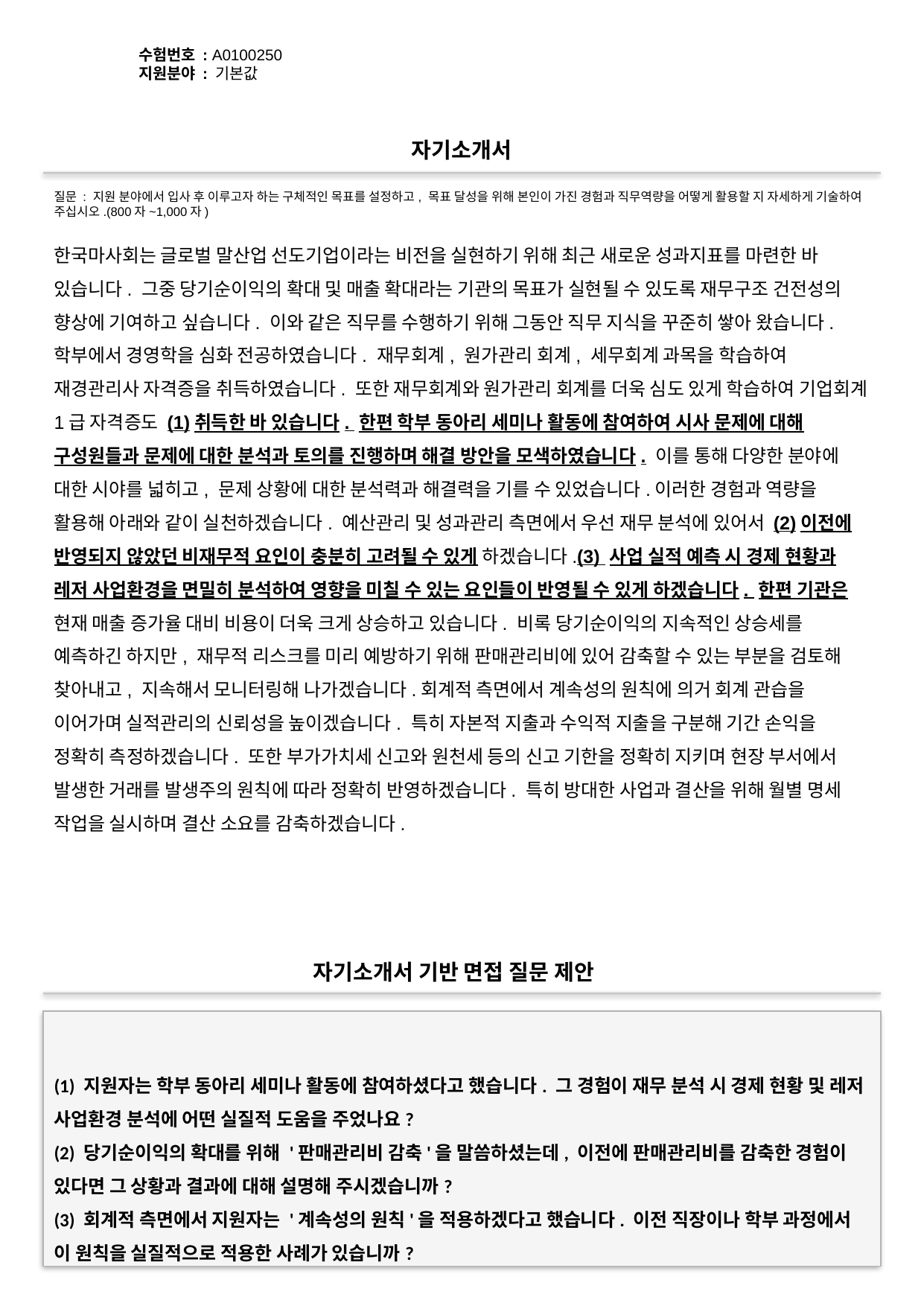

수험번호 : A0100250
지원분야 : 기본값
#

자기소개서

질문 : 지원 분야에서 입사 후 이루고자 하는 구체적인 목표를 설정하고, 목표 달성을 위해 본인이 가진 경험과 직무역량을 어떻게 활용할 지 자세하게 기술하여 주십시오.(800자~1,000자)

한국마사회는 글로벌 말산업 선도기업이라는 비전을 실현하기 위해 최근 새로운 성과지표를 마련한 바 있습니다. 그중 당기순이익의 확대 및 매출 확대라는 기관의 목표가 실현될 수 있도록 재무구조 건전성의 향상에 기여하고 싶습니다. 이와 같은 직무를 수행하기 위해 그동안 직무 지식을 꾸준히 쌓아 왔습니다. 학부에서 경영학을 심화 전공하였습니다. 재무회계, 원가관리 회계, 세무회계 과목을 학습하여 재경관리사 자격증을 취득하였습니다. 또한 재무회계와 원가관리 회계를 더욱 심도 있게 학습하여 기업회계 1급 자격증도 (1)취득한 바 있습니다. 한편 학부 동아리 세미나 활동에 참여하여 시사 문제에 대해 구성원들과 문제에 대한 분석과 토의를 진행하며 해결 방안을 모색하였습니다. 이를 통해 다양한 분야에 대한 시야를 넓히고, 문제 상황에 대한 분석력과 해결력을 기를 수 있었습니다.이러한 경험과 역량을 활용해 아래와 같이 실천하겠습니다. 예산관리 및 성과관리 측면에서 우선 재무 분석에 있어서 (2)이전에 반영되지 않았던 비재무적 요인이 충분히 고려될 수 있게 하겠습니다.(3) 사업 실적 예측 시 경제 현황과 레저 사업환경을 면밀히 분석하여 영향을 미칠 수 있는 요인들이 반영될 수 있게 하겠습니다. 한편 기관은 현재 매출 증가율 대비 비용이 더욱 크게 상승하고 있습니다. 비록 당기순이익의 지속적인 상승세를 예측하긴 하지만, 재무적 리스크를 미리 예방하기 위해 판매관리비에 있어 감축할 수 있는 부분을 검토해 찾아내고, 지속해서 모니터링해 나가겠습니다.회계적 측면에서 계속성의 원칙에 의거 회계 관습을 이어가며 실적관리의 신뢰성을 높이겠습니다. 특히 자본적 지출과 수익적 지출을 구분해 기간 손익을 정확히 측정하겠습니다. 또한 부가가치세 신고와 원천세 등의 신고 기한을 정확히 지키며 현장 부서에서 발생한 거래를 발생주의 원칙에 따라 정확히 반영하겠습니다. 특히 방대한 사업과 결산을 위해 월별 명세 작업을 실시하며 결산 소요를 감축하겠습니다.

자기소개서 기반 면접 질문 제안

(1) 지원자는 학부 동아리 세미나 활동에 참여하셨다고 했습니다. 그 경험이 재무 분석 시 경제 현황 및 레저 사업환경 분석에 어떤 실질적 도움을 주었나요?
(2) 당기순이익의 확대를 위해 '판매관리비 감축'을 말씀하셨는데, 이전에 판매관리비를 감축한 경험이 있다면 그 상황과 결과에 대해 설명해 주시겠습니까?
(3) 회계적 측면에서 지원자는 '계속성의 원칙'을 적용하겠다고 했습니다. 이전 직장이나 학부 과정에서 이 원칙을 실질적으로 적용한 사례가 있습니까?